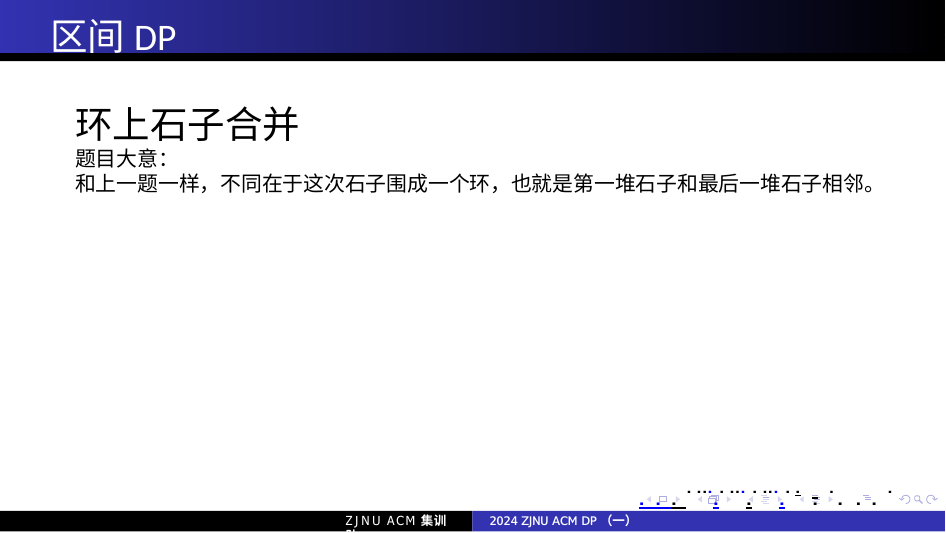

区间DP
环上石子合并
题目大意：
和上一题一样，不同在于这次石子围成一个环，也就是第一堆石子和最后一堆石子相邻。

. . . ................. . .. . . .
2024 ZJNU ACM DP（一）
ZJNU ACM集训队